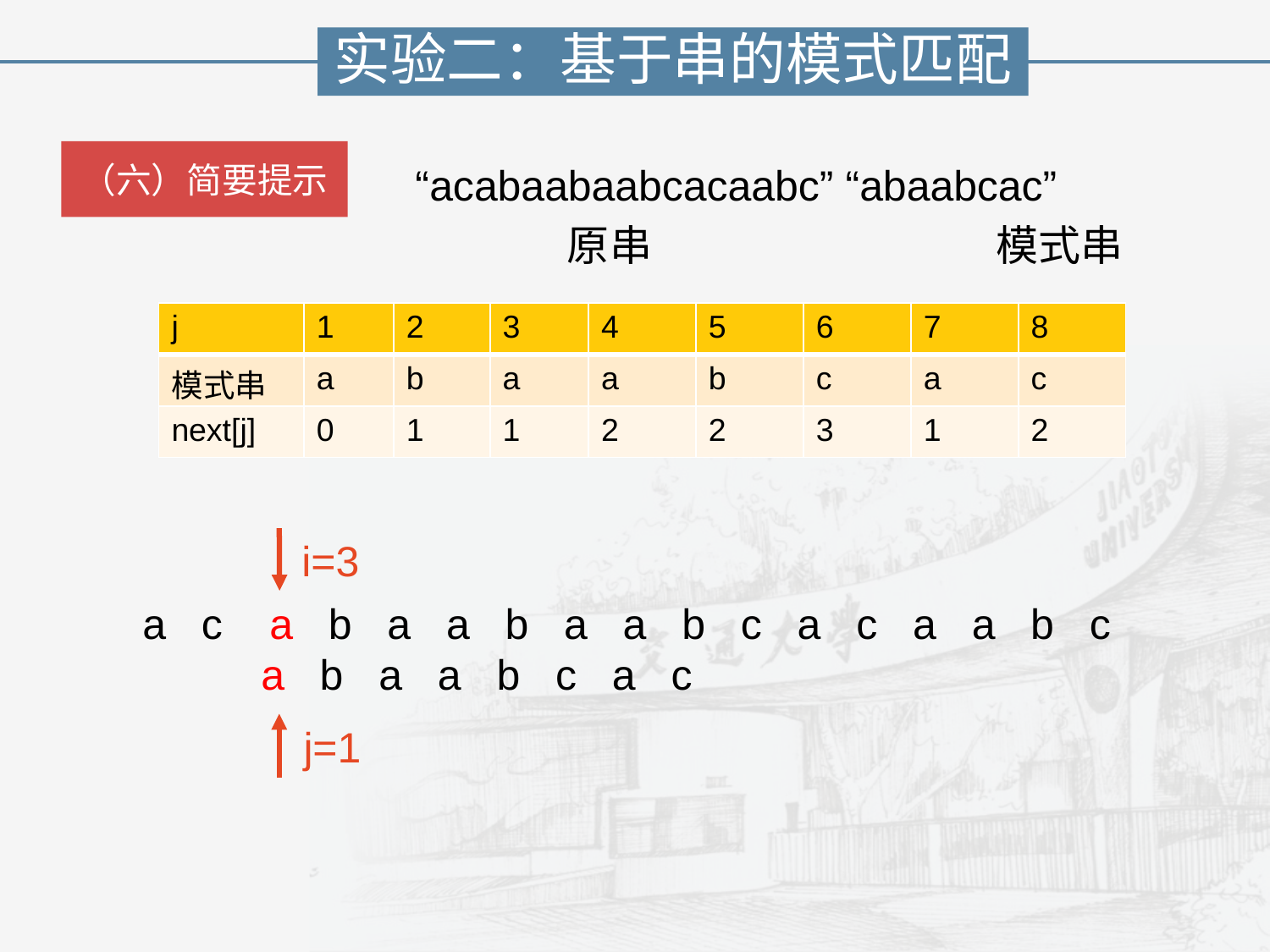

实验二：基于串的模式匹配
（六）简要提示
“acabaabaabcacaabc” “abaabcac”
原串
模式串
| j | 1 | 2 | 3 | 4 | 5 | 6 | 7 | 8 |
| --- | --- | --- | --- | --- | --- | --- | --- | --- |
| 模式串 | a | b | a | a | b | c | a | c |
| next[j] | 0 | 1 | 1 | 2 | 2 | 3 | 1 | 2 |
i=3
a   c	a   b   a   a   b   a   a   b   c   a   c   a   a   b   c
          a   b   a   a   b   c   a   c
j=1